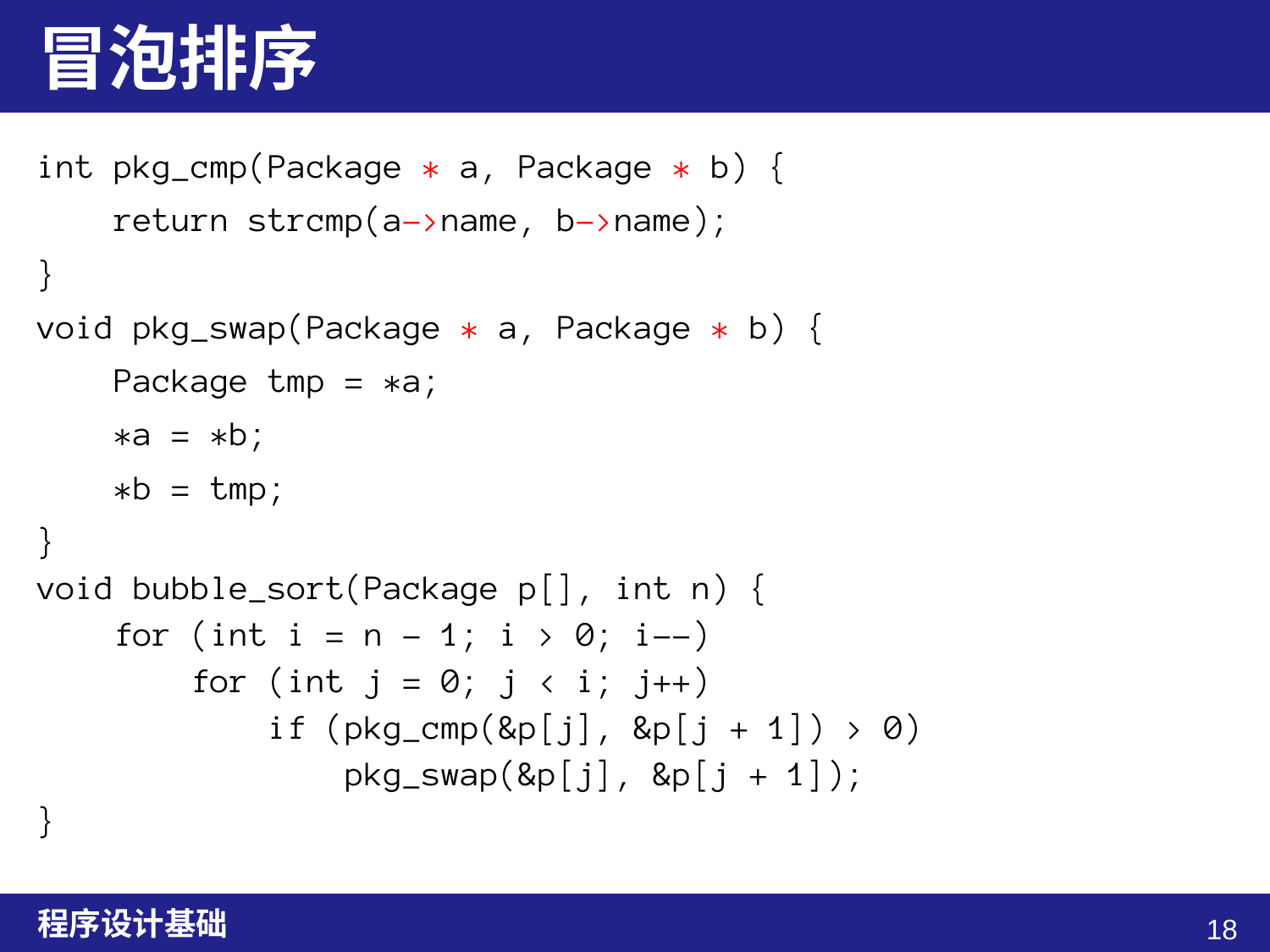

# 冒泡排序
int pkg_cmp(Package * a, Package * b) {
    return strcmp(a->name, b->name);
}
void pkg_swap(Package * a, Package * b) {
    Package tmp = *a;
    *a = *b;
    *b = tmp;
}
void bubble_sort(Package p[], int n) {
    for (int i = n - 1; i > 0; i--)
        for (int j = 0; j < i; j++)
            if (pkg_cmp(&p[j], &p[j + 1]) > 0)
                pkg_swap(&p[j], &p[j + 1]);
}